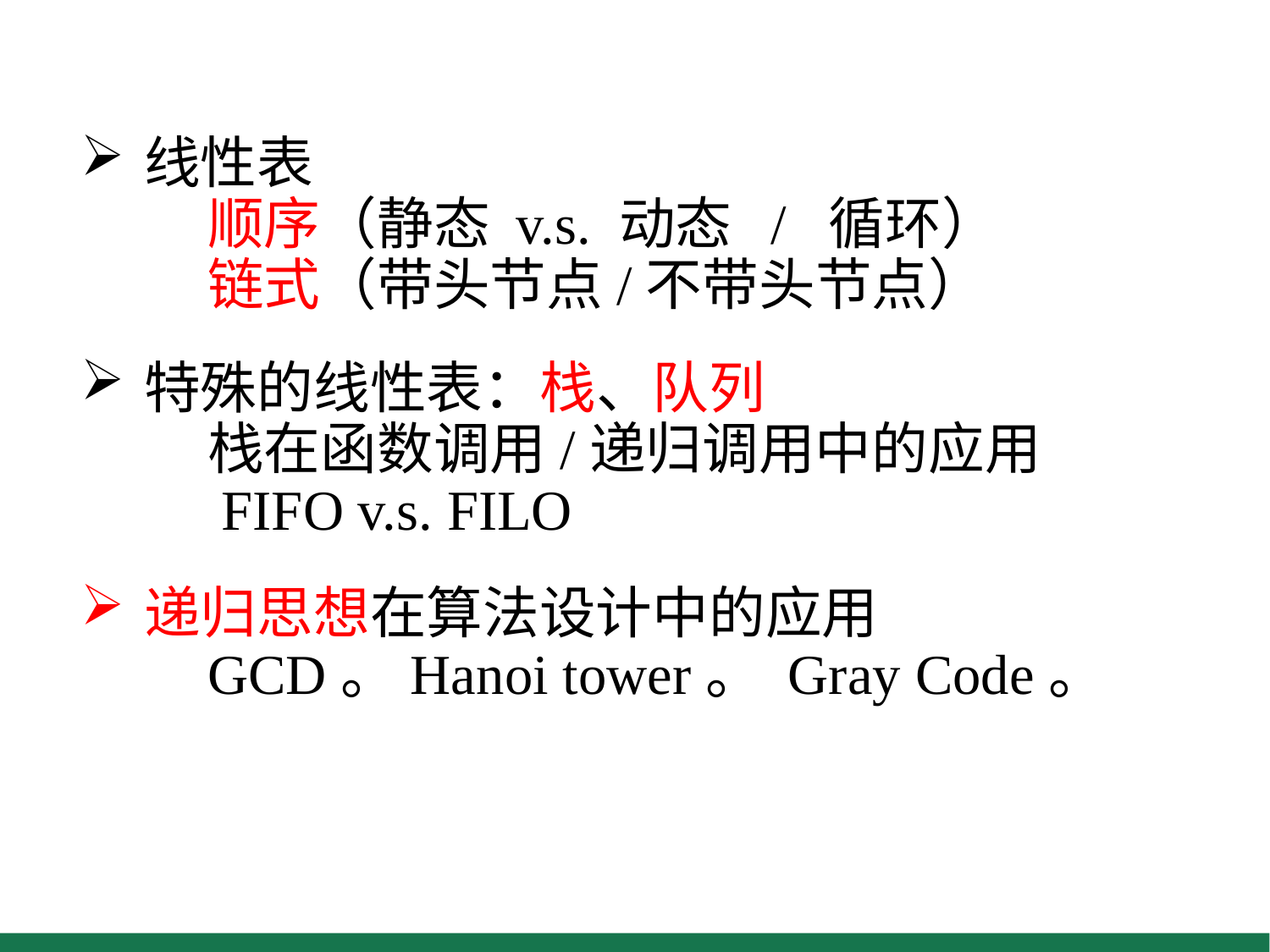

线性表
	顺序（静态 v.s. 动态  /  循环）
	链式（带头节点/不带头节点）
特殊的线性表：栈、队列
  	栈在函数调用/递归调用中的应用
	 FIFO v.s. FILO
递归思想在算法设计中的应用
    	GCD。Hanoi tower。 Gray Code。